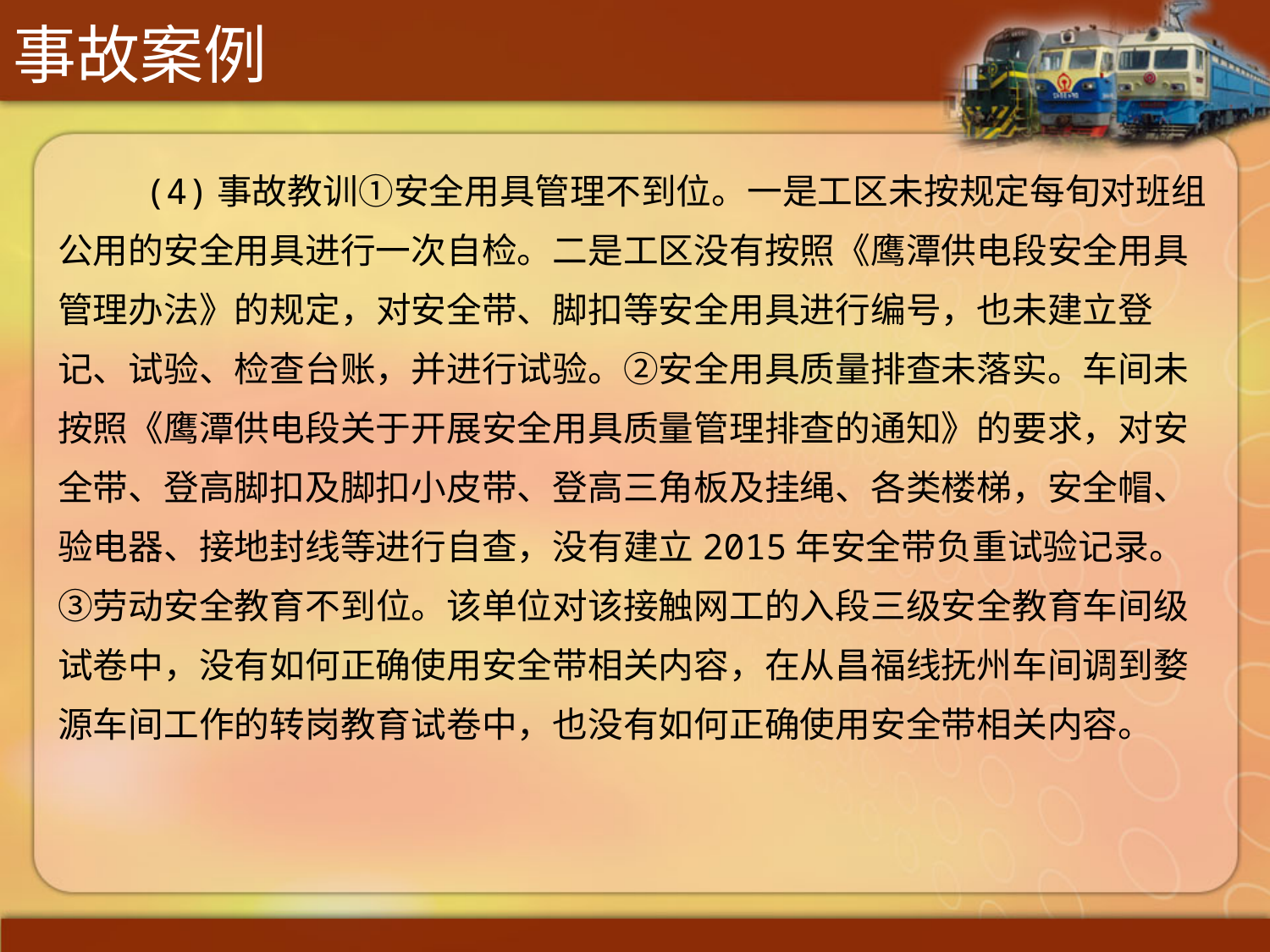

# 事故案例
(4)事故教训①安全用具管理不到位。一是工区未按规定每旬对班组公用的安全用具进行一次自检。二是工区没有按照《鹰潭供电段安全用具管理办法》的规定，对安全带、脚扣等安全用具进行编号，也未建立登记、试验、检查台账，并进行试验。②安全用具质量排查未落实。车间未按照《鹰潭供电段关于开展安全用具质量管理排查的通知》的要求，对安全带、登高脚扣及脚扣小皮带、登高三角板及挂绳、各类楼梯，安全帽、验电器、接地封线等进行自查，没有建立2015年安全带负重试验记录。③劳动安全教育不到位。该单位对该接触网工的入段三级安全教育车间级试卷中，没有如何正确使用安全带相关内容，在从昌福线抚州车间调到婺源车间工作的转岗教育试卷中，也没有如何正确使用安全带相关内容。